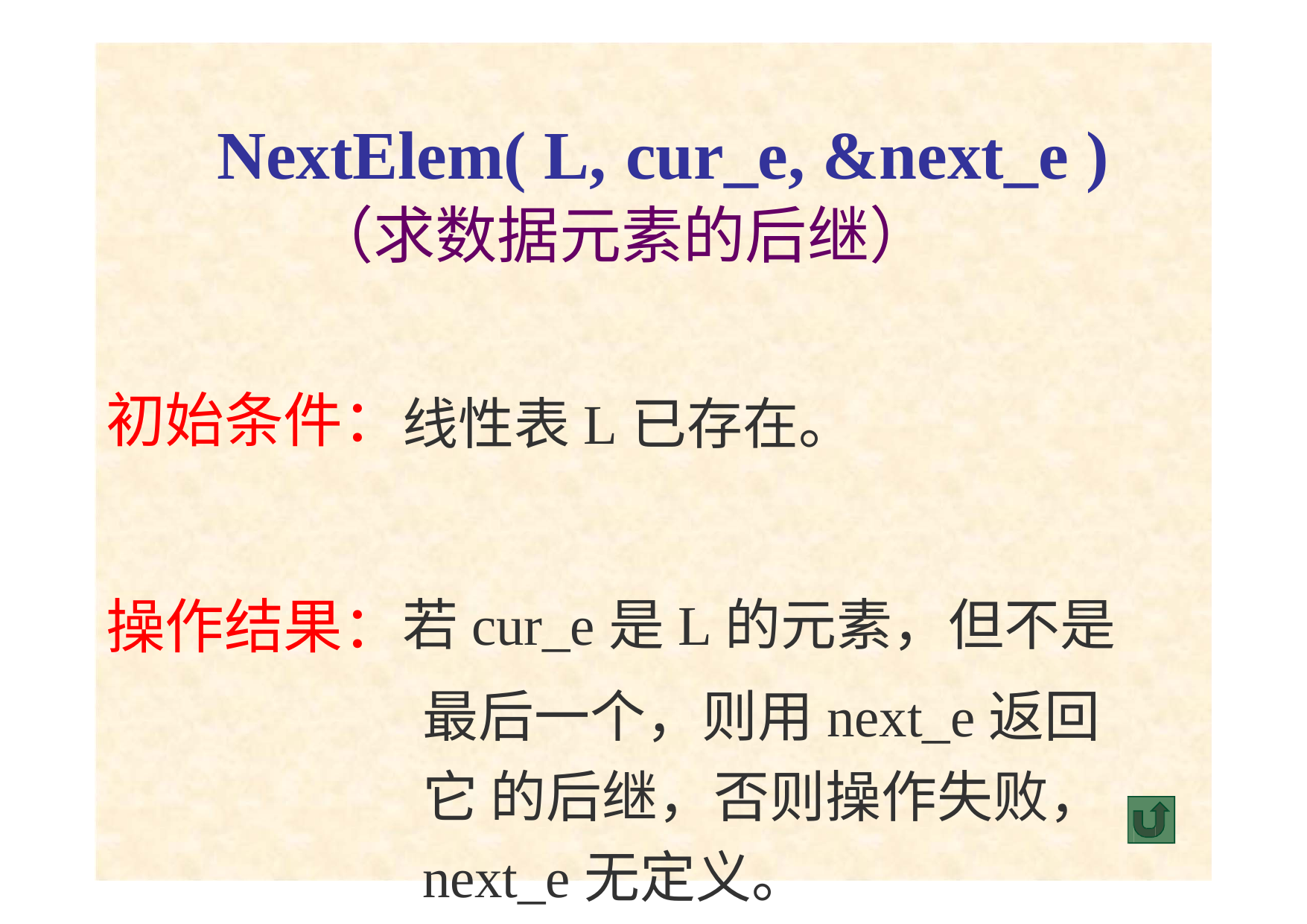

# NextElem( L,	cur_e, &next_e )
（求数据元素的后继）
初始条件：线性表L已存在。

操作结果：若cur_e是L的元素，但不是
最后一个，则用next_e返回它 的后继，否则操作失败，  next_e无定义。